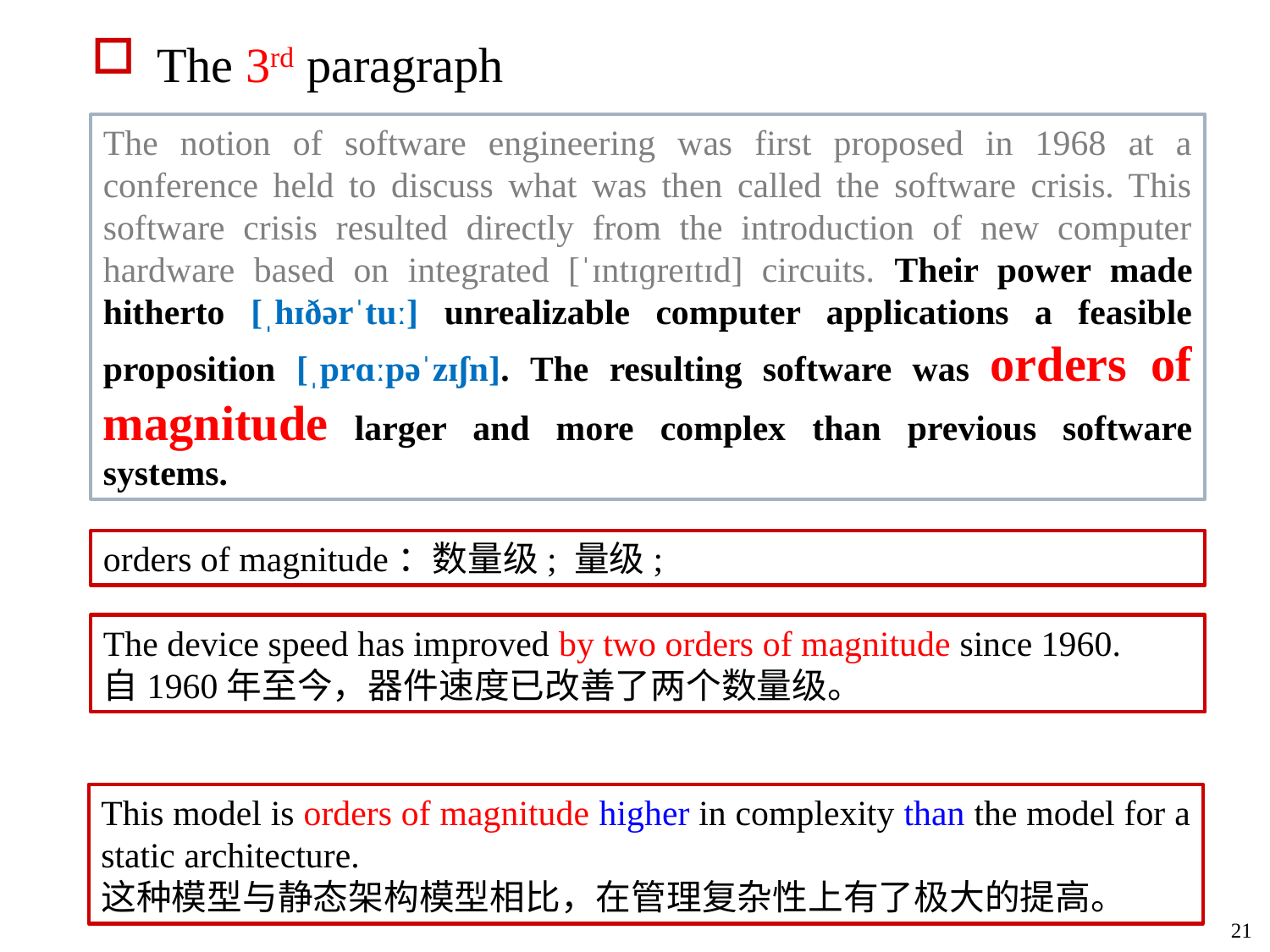

The 3rd paragraph
The notion of software engineering was first proposed in 1968 at a conference held to discuss what was then called the software crisis. This software crisis resulted directly from the introduction of new computer hardware based on integrated [ˈɪntɪɡreɪtɪd] circuits. Their power made hitherto [ˌhɪðərˈtuː] unrealizable computer applications a feasible proposition [ˌprɑːpəˈzɪʃn]. The resulting software was orders of magnitude larger and more complex than previous software systems.
orders of magnitude：数量级; 量级;
The device speed has improved by two orders of magnitude since 1960.
自1960年至今，器件速度已改善了两个数量级。
This model is orders of magnitude higher in complexity than the model for a static architecture.
这种模型与静态架构模型相比，在管理复杂性上有了极大的提高。
21